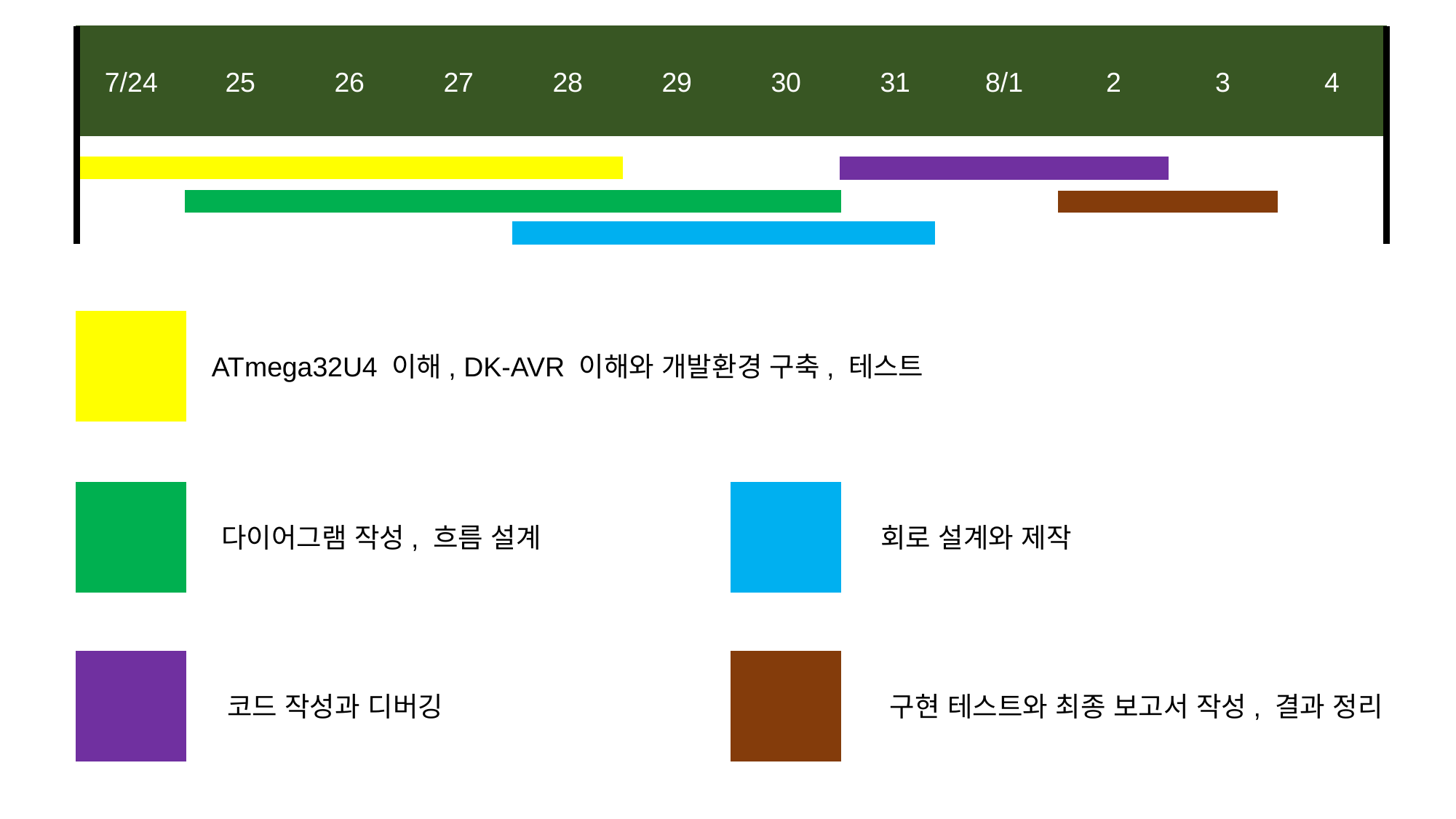

7/24
25
26
27
28
29
30
31
8/1
2
3
4

ATmega32U4 이해, DK-AVR 이해와 개발환경 구축, 테스트

다이어그램 작성, 흐름 설계
회로 설계와 제작

코드 작성과 디버깅
구현 테스트와 최종 보고서 작성, 결과 정리